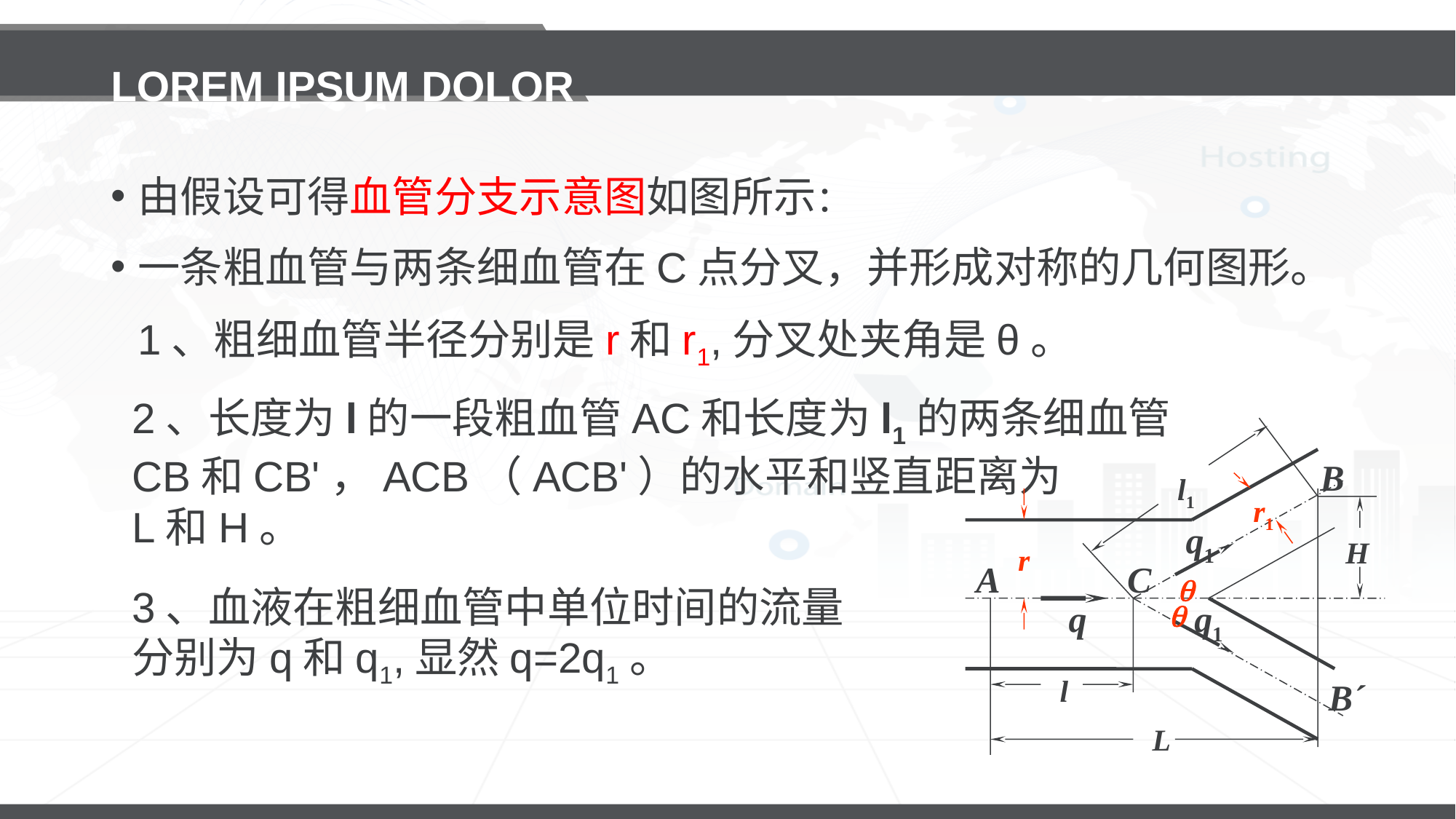

# LOREM IPSUM DOLOR
由假设可得血管分支示意图如图所示：
一条粗血管与两条细血管在C点分叉，并形成对称的几何图形。
1、粗细血管半径分别是r和r1,分叉处夹角是θ。

2、长度为l的一段粗血管AC和长度为l1的两条细血管CB和CB'，ACB（ACB'）的水平和竖直距离为
L和H。

B
l1

H

A
C

l
B´

L

r1

r
θ
θ

q1

q
q1

3、血液在粗细血管中单位时间的流量
分别为q和q1,显然q=2q1。